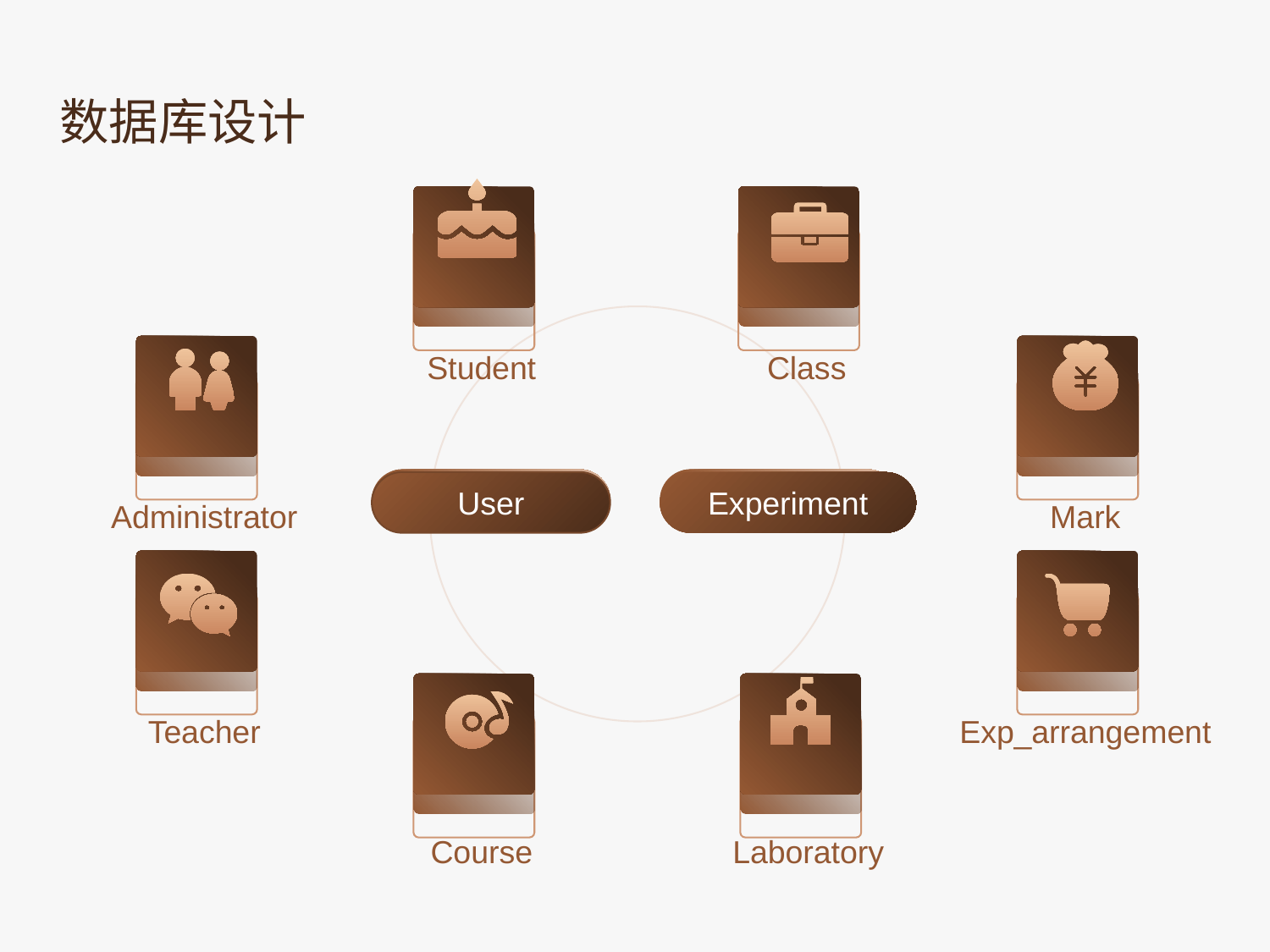

数据库设计

Student
Class

User

Experiment
Administrator
Mark

Teacher
Exp_arrangement

Course
Laboratory